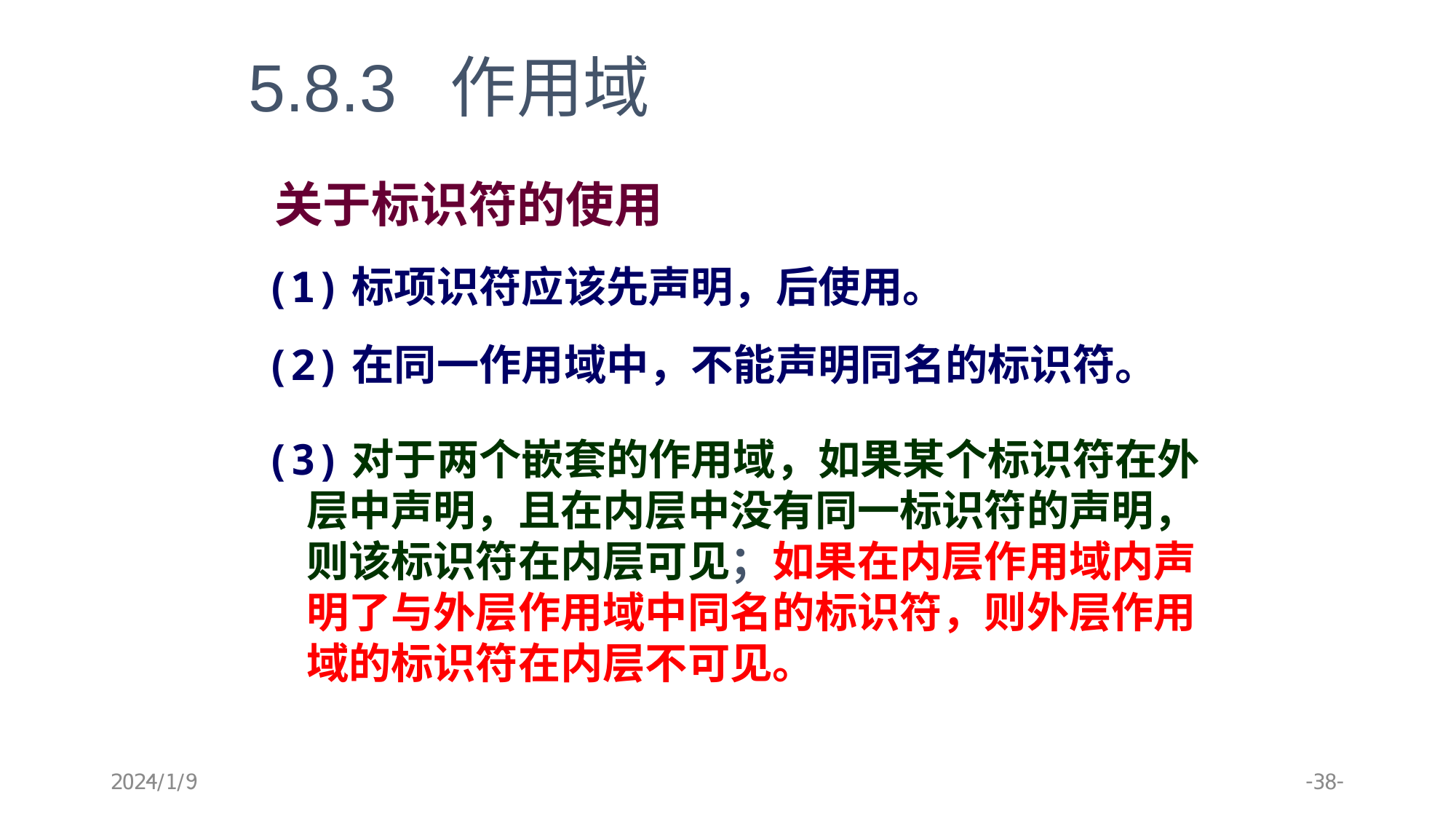

5.8.3  作用域
关于标识符的使用
(1)标项识符应该先声明，后使用。
(2)在同一作用域中，不能声明同名的标识符。
(3)对于两个嵌套的作用域，如果某个标识符在外层中声明，且在内层中没有同一标识符的声明，则该标识符在内层可见；如果在内层作用域内声明了与外层作用域中同名的标识符，则外层作用域的标识符在内层不可见。
2024/1/9
-38-